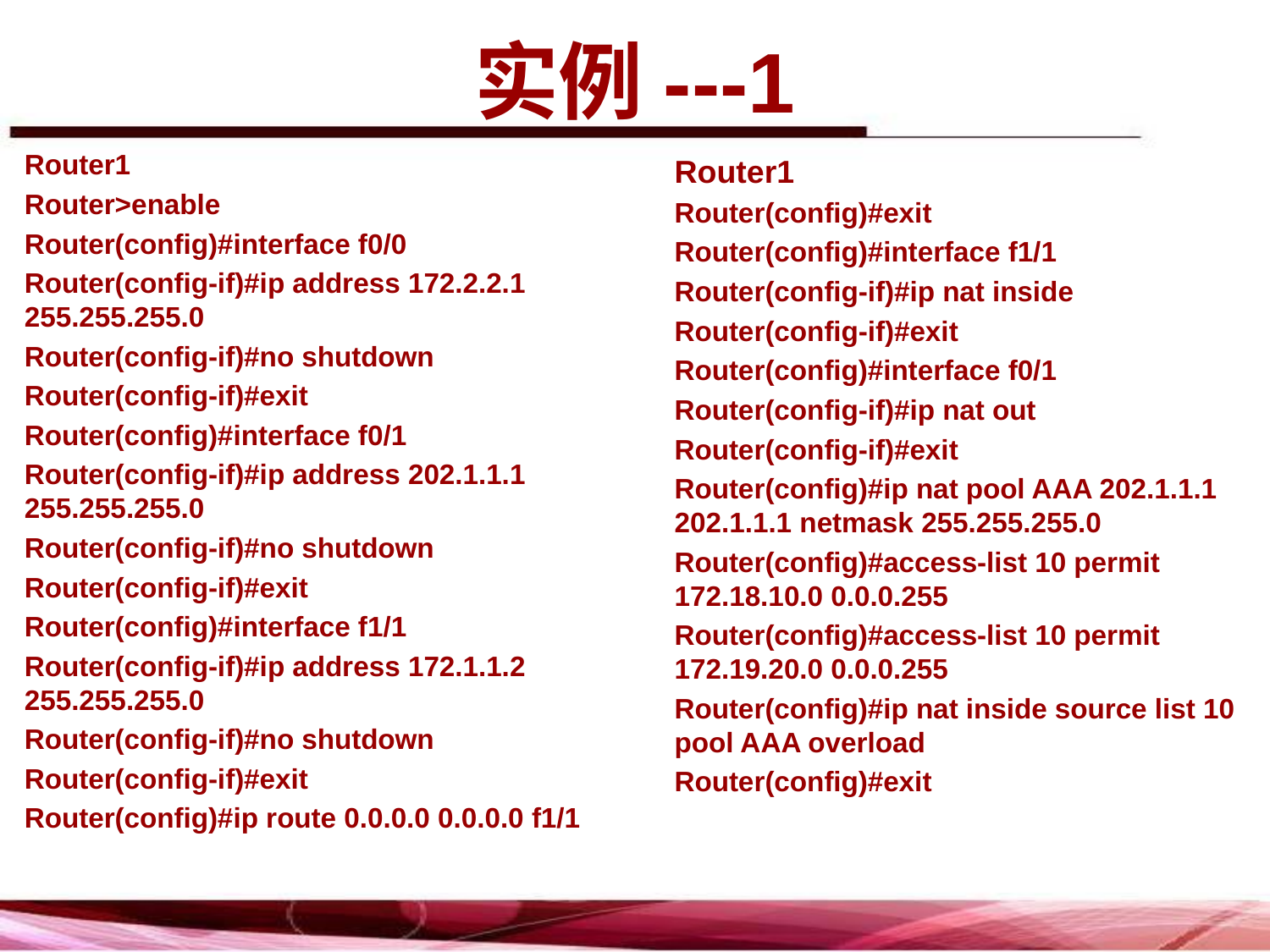

实例---1
Router1
Router>enable
Router(config)#interface f0/0
Router(config-if)#ip address 172.2.2.1 255.255.255.0
Router(config-if)#no shutdown
Router(config-if)#exit
Router(config)#interface f0/1
Router(config-if)#ip address 202.1.1.1 255.255.255.0
Router(config-if)#no shutdown
Router(config-if)#exit
Router(config)#interface f1/1
Router(config-if)#ip address 172.1.1.2 255.255.255.0
Router(config-if)#no shutdown
Router(config-if)#exit
Router(config)#ip route 0.0.0.0 0.0.0.0 f1/1
Router1
Router(config)#exit
Router(config)#interface f1/1
Router(config-if)#ip nat inside
Router(config-if)#exit
Router(config)#interface f0/1
Router(config-if)#ip nat out
Router(config-if)#exit
Router(config)#ip nat pool AAA 202.1.1.1 202.1.1.1 netmask 255.255.255.0
Router(config)#access-list 10 permit 172.18.10.0 0.0.0.255
Router(config)#access-list 10 permit 172.19.20.0 0.0.0.255
Router(config)#ip nat inside source list 10 pool AAA overload
Router(config)#exit